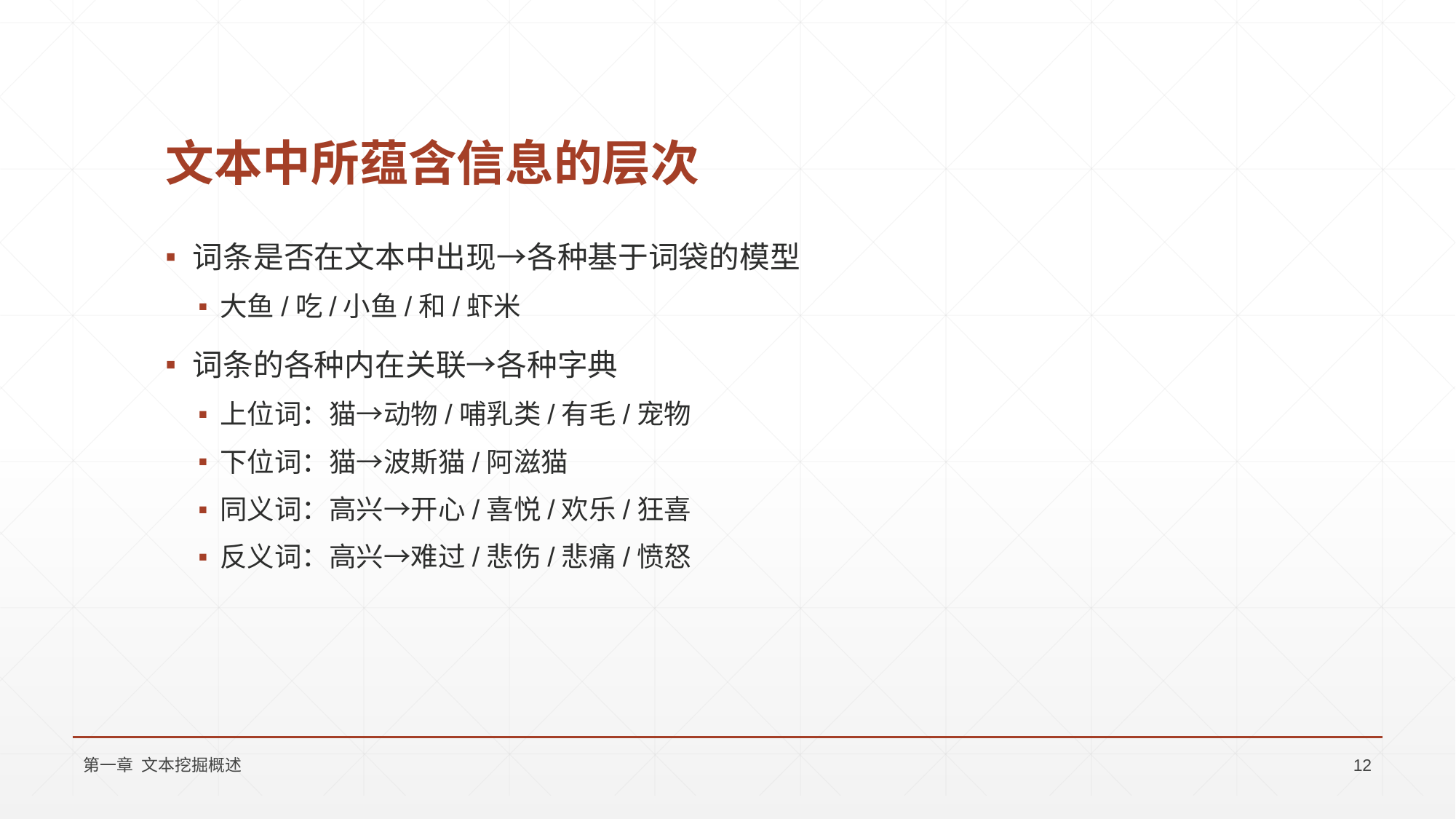

# 文本中所蕴含信息的层次
词条是否在文本中出现→各种基于词袋的模型
大鱼/吃/小鱼/和/虾米
词条的各种内在关联→各种字典
上位词：猫→动物/哺乳类/有毛/宠物
下位词：猫→波斯猫/阿滋猫
同义词：高兴→开心/喜悦/欢乐/狂喜
反义词：高兴→难过/悲伤/悲痛/愤怒

第一章  文本挖掘概述
12